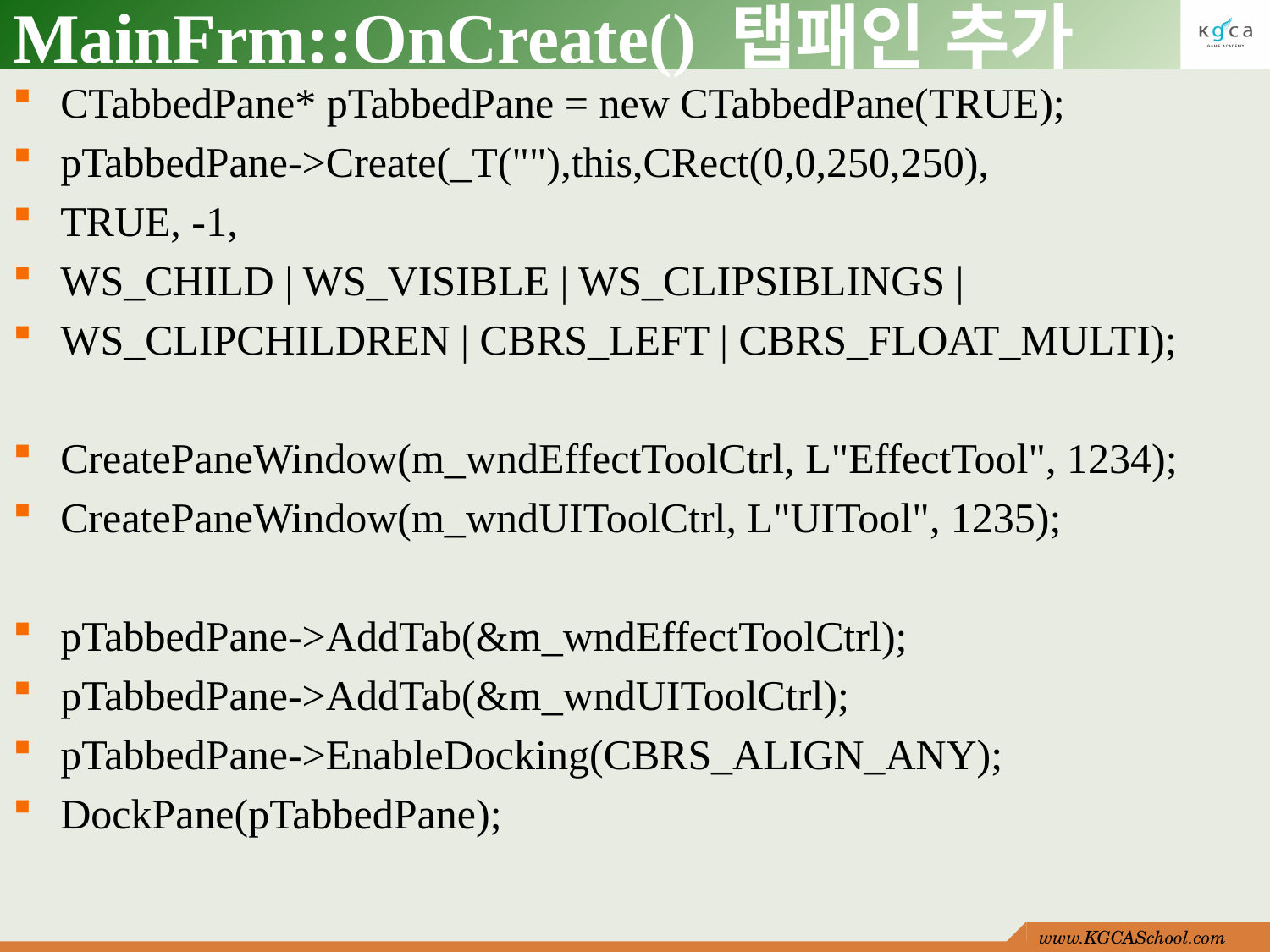

# MainFrm::OnCreate() 탭패인 추가
CTabbedPane* pTabbedPane = new CTabbedPane(TRUE);
pTabbedPane->Create(_T(""),this,CRect(0,0,250,250),
TRUE, -1,
WS_CHILD | WS_VISIBLE | WS_CLIPSIBLINGS |
WS_CLIPCHILDREN | CBRS_LEFT | CBRS_FLOAT_MULTI);

CreatePaneWindow(m_wndEffectToolCtrl, L"EffectTool", 1234);
CreatePaneWindow(m_wndUIToolCtrl, L"UITool", 1235);

pTabbedPane->AddTab(&m_wndEffectToolCtrl);
pTabbedPane->AddTab(&m_wndUIToolCtrl);
pTabbedPane->EnableDocking(CBRS_ALIGN_ANY);
DockPane(pTabbedPane);